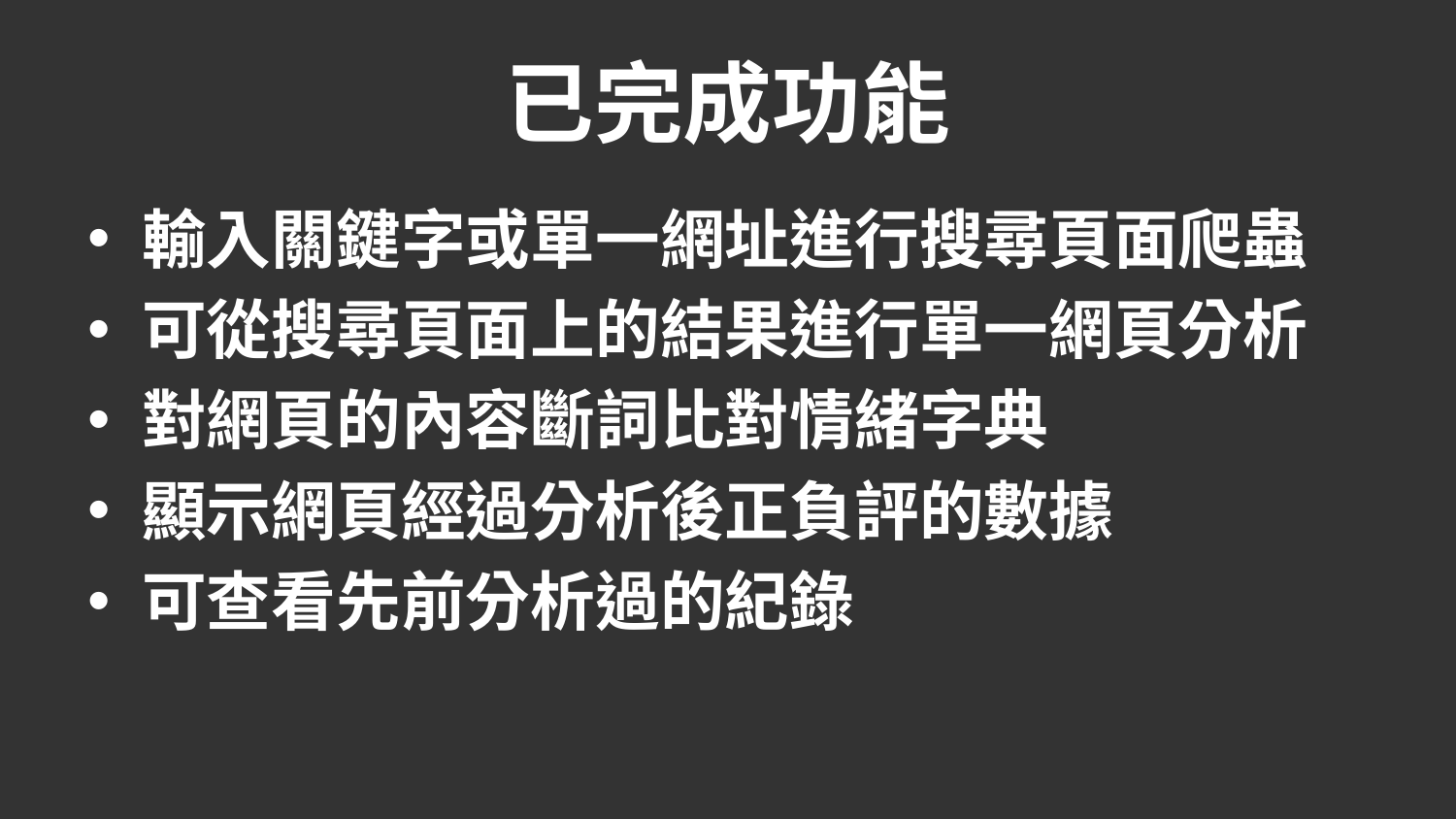

# 已完成功能
輸入關鍵字或單一網址進行搜尋頁面爬蟲
可從搜尋頁面上的結果進行單一網頁分析
對網頁的內容斷詞比對情緒字典
顯示網頁經過分析後正負評的數據
可查看先前分析過的紀錄